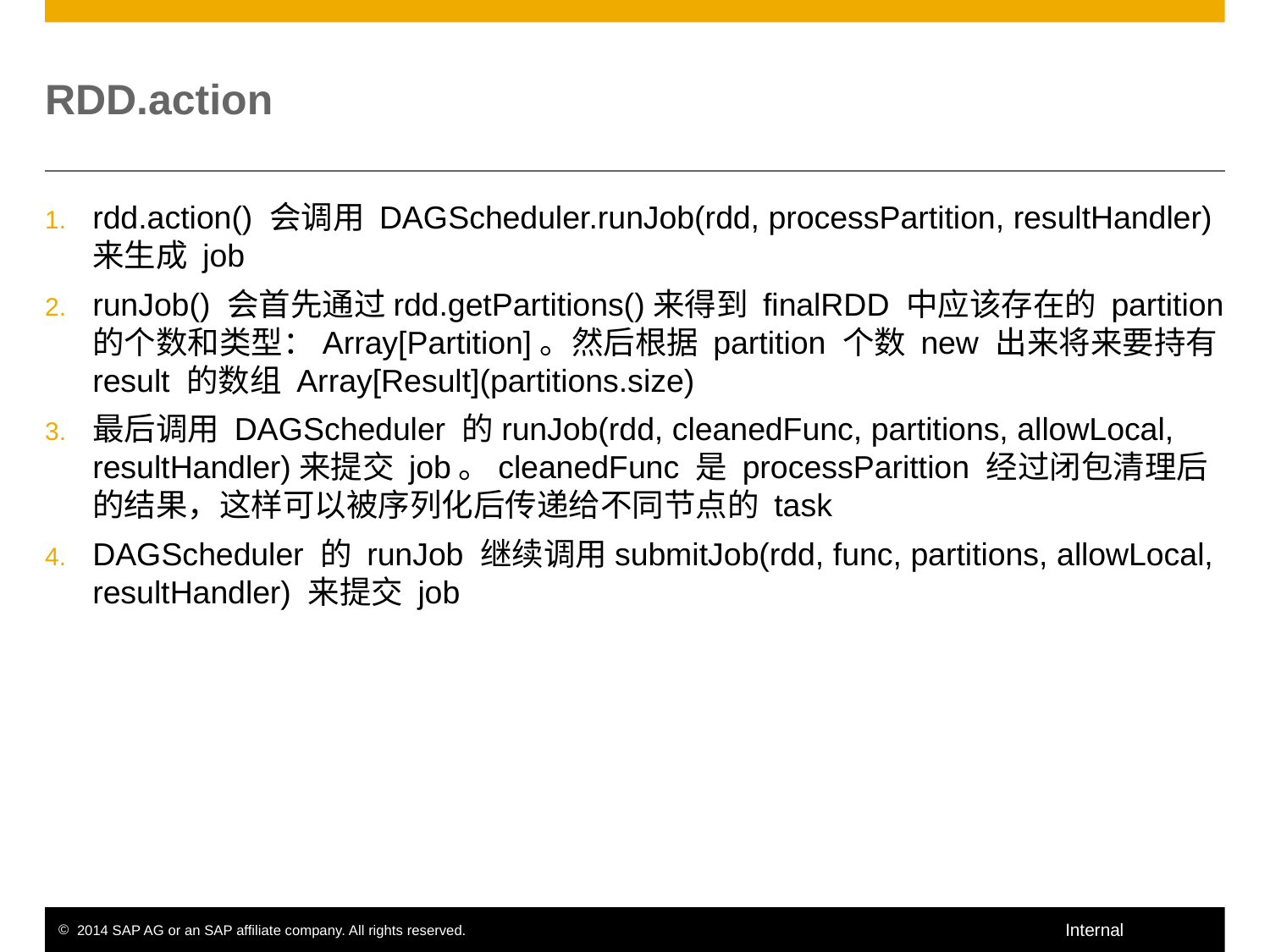

# RDD.action

rdd.action() 会调用 DAGScheduler.runJob(rdd, processPartition, resultHandler) 来生成 job
runJob() 会首先通过rdd.getPartitions()来得到 finalRDD 中应该存在的 partition 的个数和类型：Array[Partition]。然后根据 partition 个数 new 出来将来要持有 result 的数组 Array[Result](partitions.size)
最后调用 DAGScheduler 的runJob(rdd, cleanedFunc, partitions, allowLocal, resultHandler)来提交 job。cleanedFunc 是 processParittion 经过闭包清理后的结果，这样可以被序列化后传递给不同节点的 task
DAGScheduler 的 runJob 继续调用submitJob(rdd, func, partitions, allowLocal, resultHandler) 来提交 job